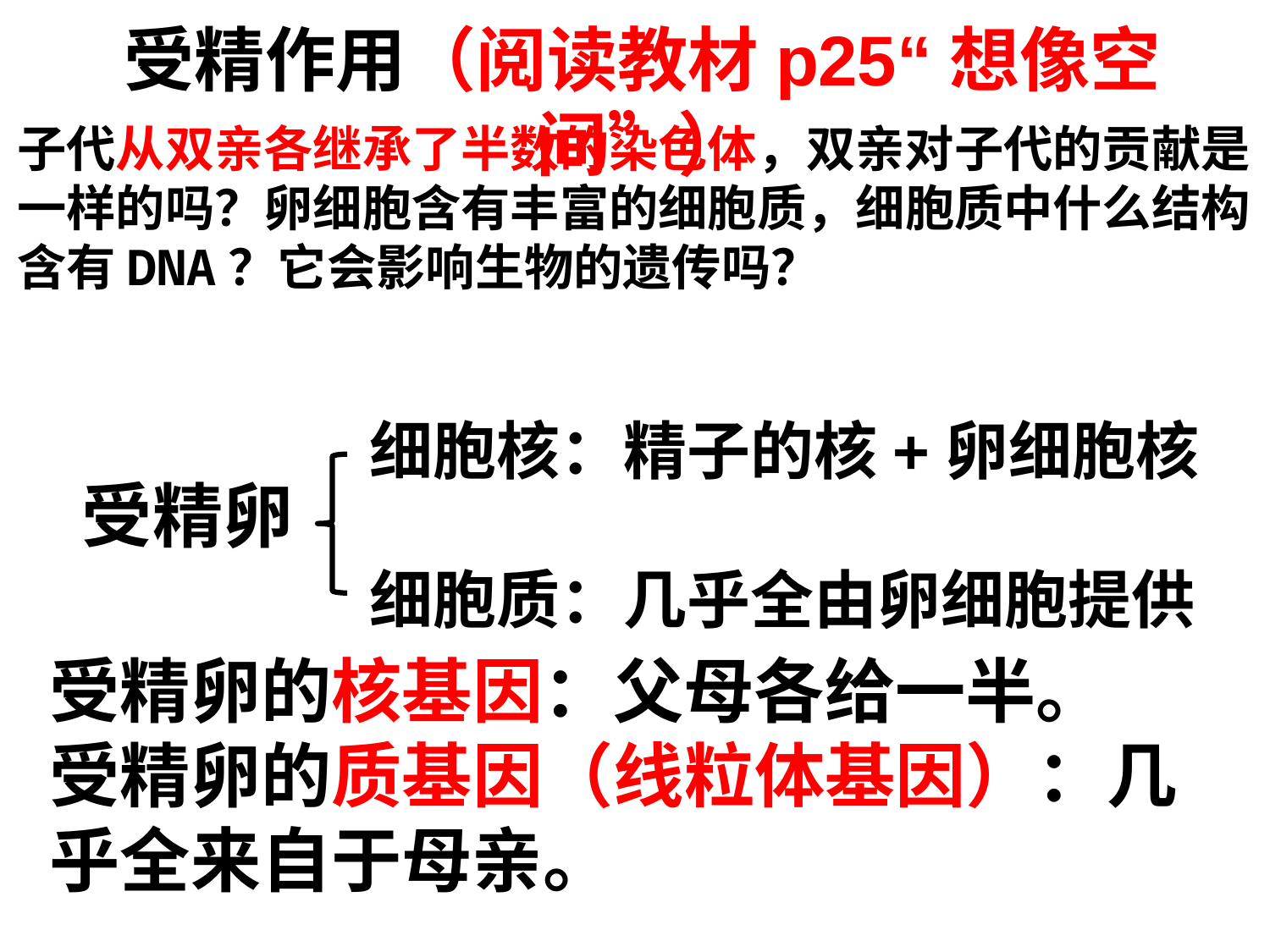

受精作用（阅读教材p25“想像空间”）
子代从双亲各继承了半数的染色体，双亲对子代的贡献是一样的吗？卵细胞含有丰富的细胞质，细胞质中什么结构含有DNA？它会影响生物的遗传吗？
细胞核：精子的核+卵细胞核

受精卵
细胞质：几乎全由卵细胞提供
受精卵的核基因：父母各给一半。
受精卵的质基因（线粒体基因）：几乎全来自于母亲。